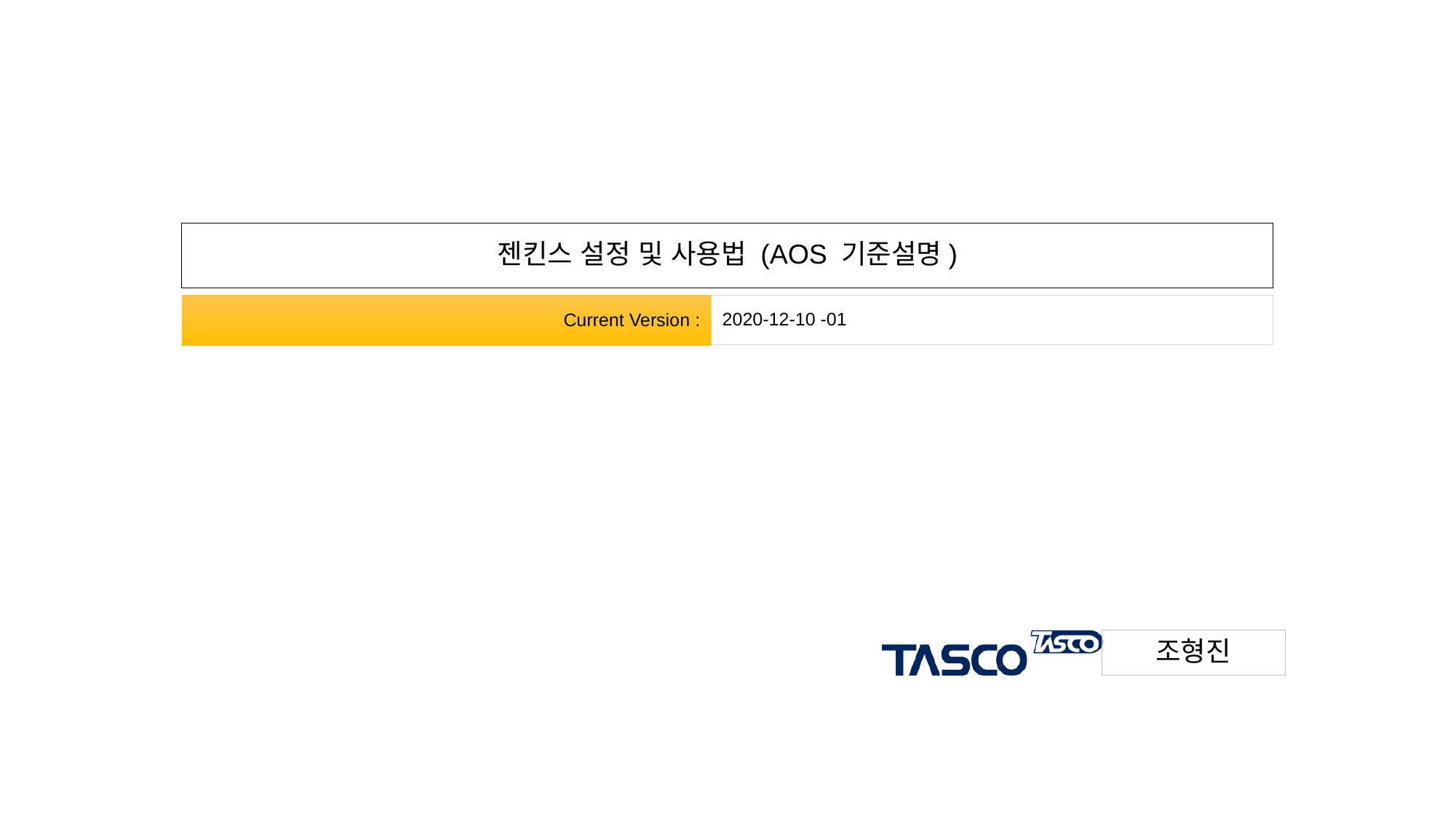

# HACCP_배포관리(자동)
젠킨스 설정 및 사용법 (AOS 기준설명)
2020-12-10 -01
조형진